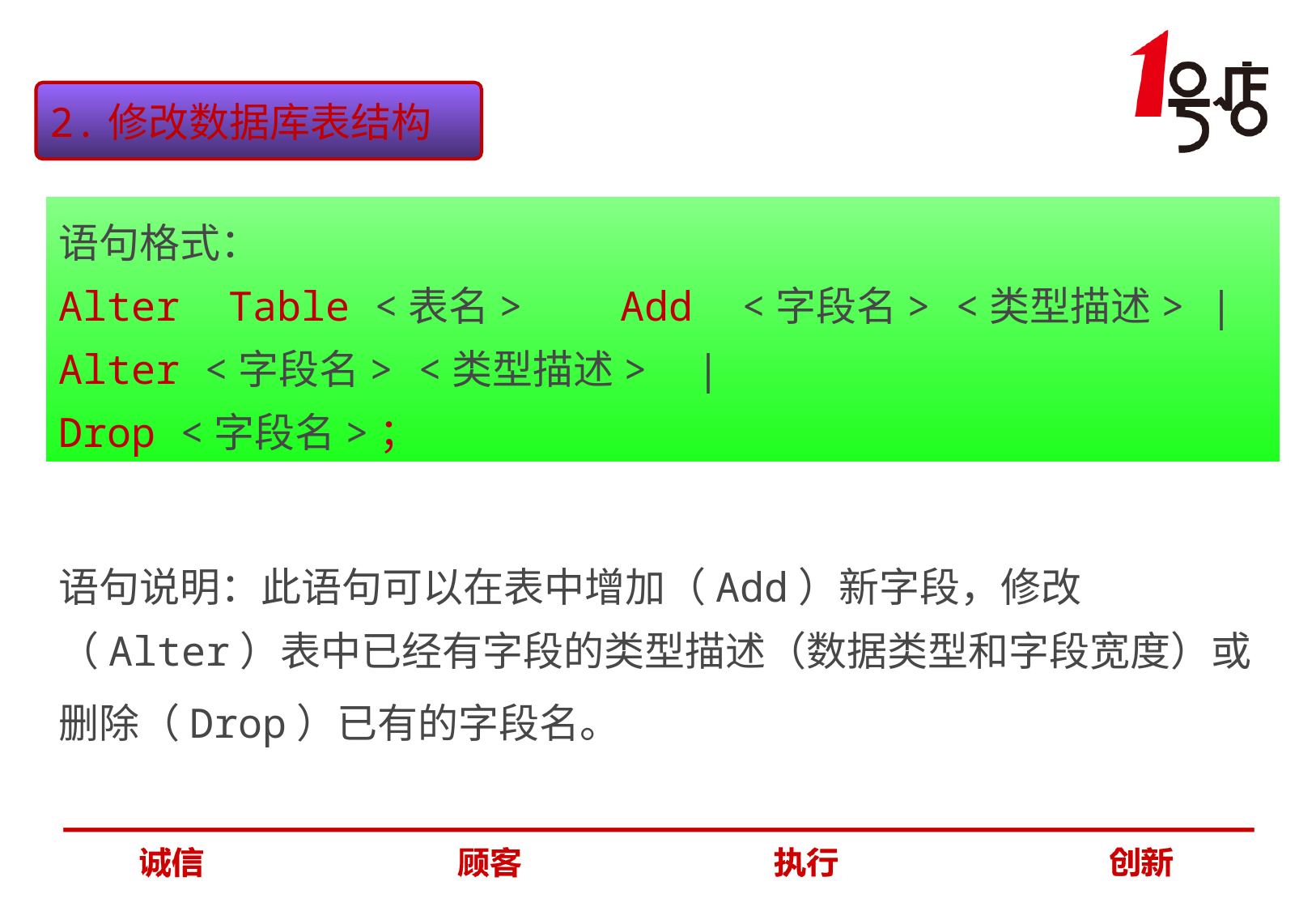

2.修改数据库表结构
语句格式：
Alter  Table <表名>    Add  <字段名> <类型描述> |
Alter <字段名> <类型描述>  |
Drop <字段名>；
语句说明：此语句可以在表中增加（Add）新字段，修改（Alter）表中已经有字段的类型描述（数据类型和字段宽度）或删除（Drop）已有的字段名。